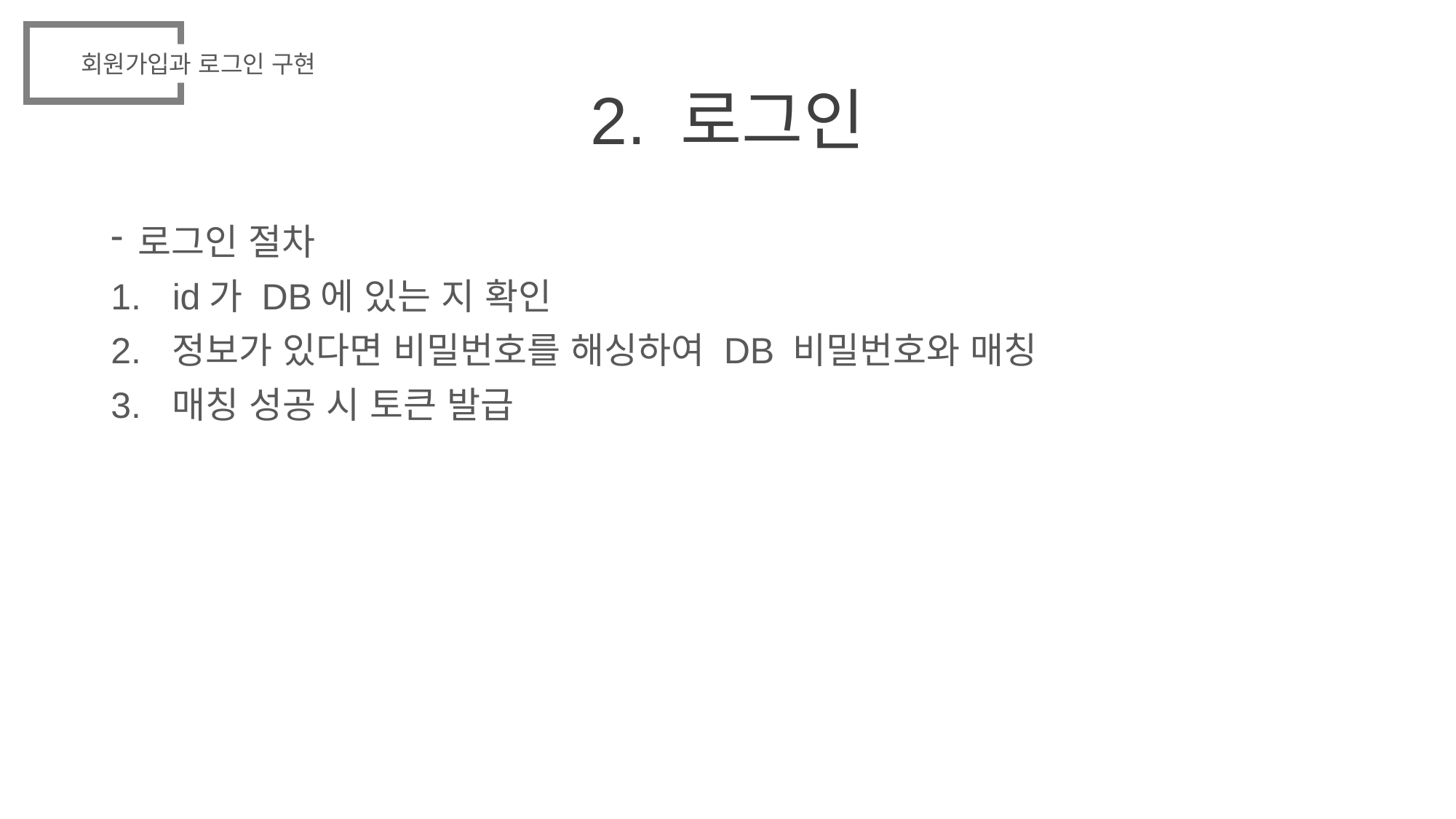

회원가입과 로그인 구현
# 2. 로그인
로그인 절차
id가 DB에 있는 지 확인
정보가 있다면 비밀번호를 해싱하여 DB 비밀번호와 매칭
매칭 성공 시 토큰 발급